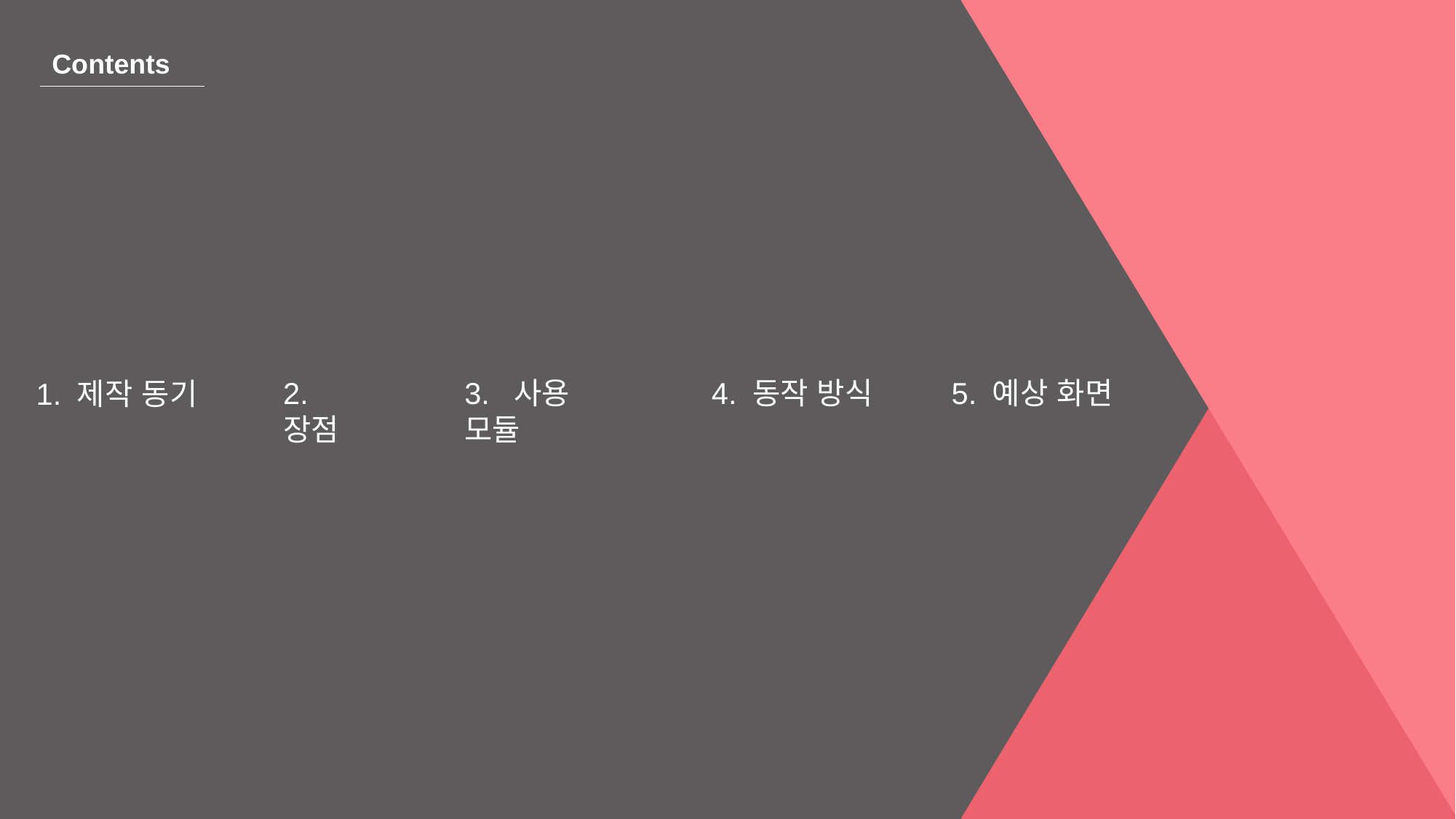

Contents
4. 동작 방식
5. 예상 화면
2.  장점
3.  사용 모듈
1. 제작 동기